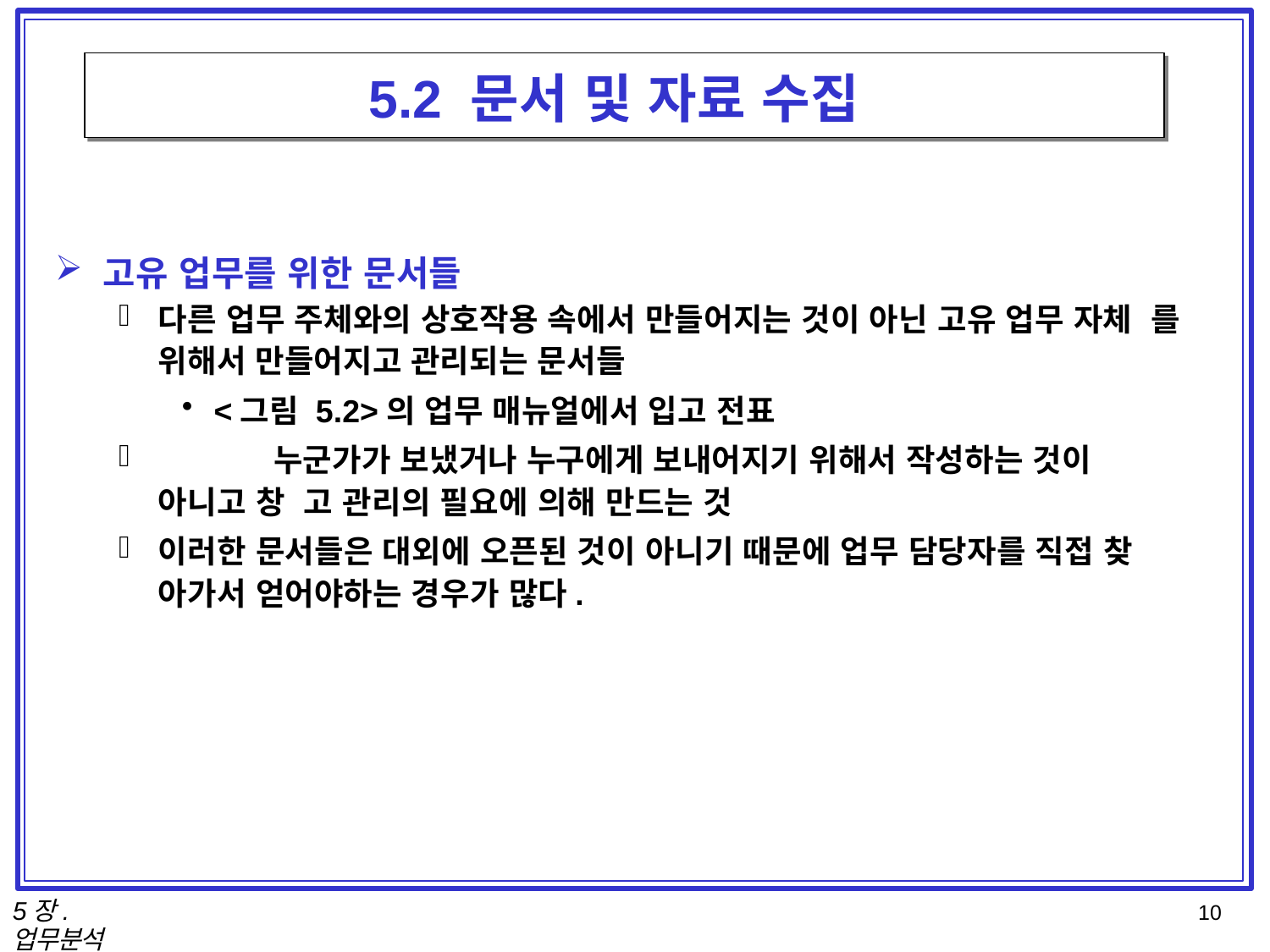

# 5.2 문서 및 자료 수집
고유 업무를 위한 문서들
다른 업무 주체와의 상호작용 속에서 만들어지는 것이 아닌 고유 업무 자체  를 위해서 만들어지고 관리되는 문서들
<그림 5.2>의 업무 매뉴얼에서 입고 전표
	누군가가 보냈거나 누구에게 보내어지기 위해서 작성하는 것이 아니고 창  고 관리의 필요에 의해 만드는 것
이러한 문서들은 대외에 오픈된 것이 아니기 때문에 업무 담당자를 직접 찾  아가서 얻어야하는 경우가 많다.
5장. 업무분석
10